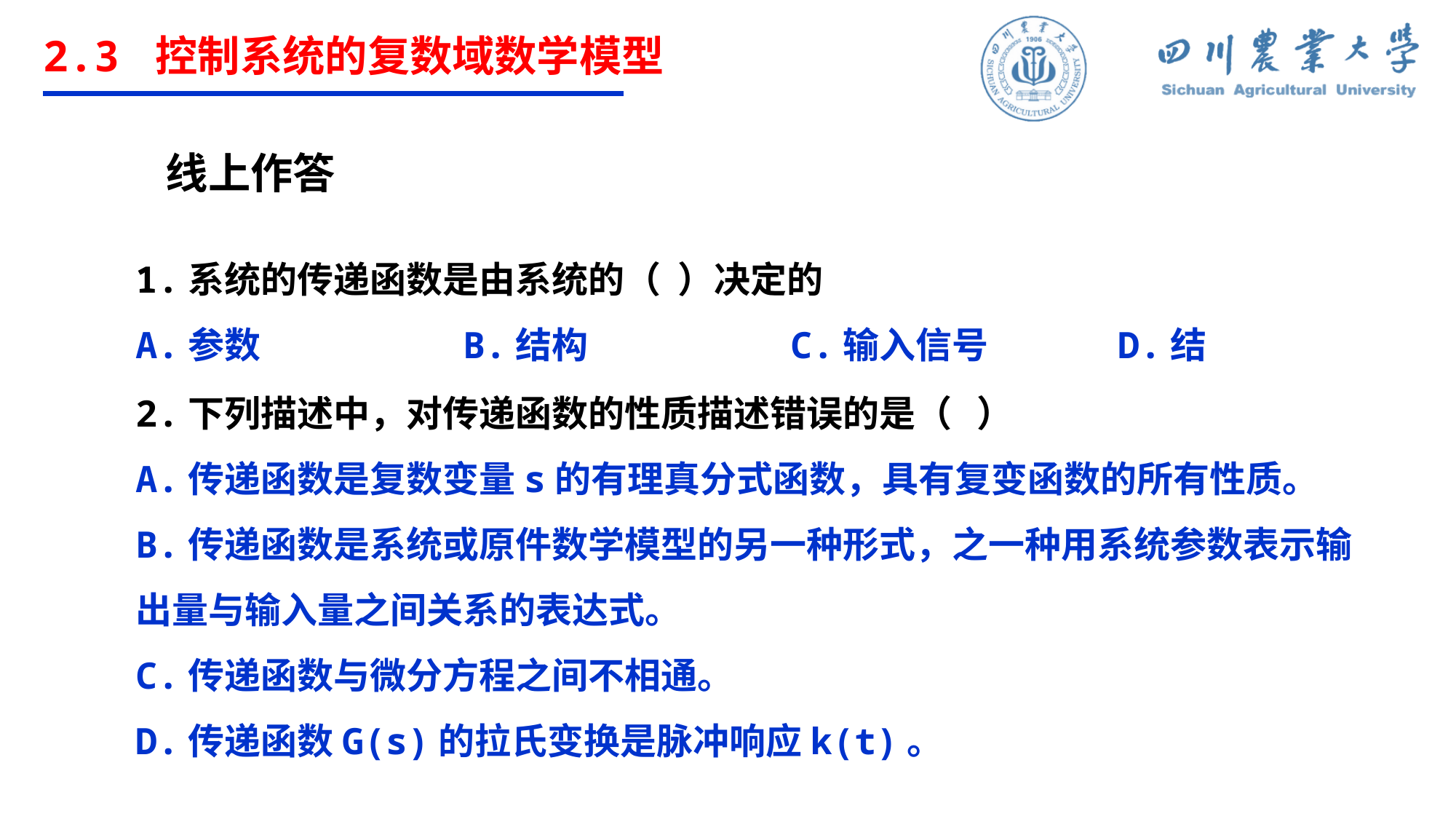

2.3 控制系统的复数域数学模型
线上作答
1.系统的传递函数是由系统的（  ）决定的
A.参数		B.结构		C.输入信号		D.结构和参数
2.下列描述中，对传递函数的性质描述错误的是（   ）
A.传递函数是复数变量s的有理真分式函数，具有复变函数的所有性质。
B.传递函数是系统或原件数学模型的另一种形式，之一种用系统参数表示输出量与输入量之间关系的表达式。
C.传递函数与微分方程之间不相通。
D.传递函数G(s)的拉氏变换是脉冲响应k(t)。